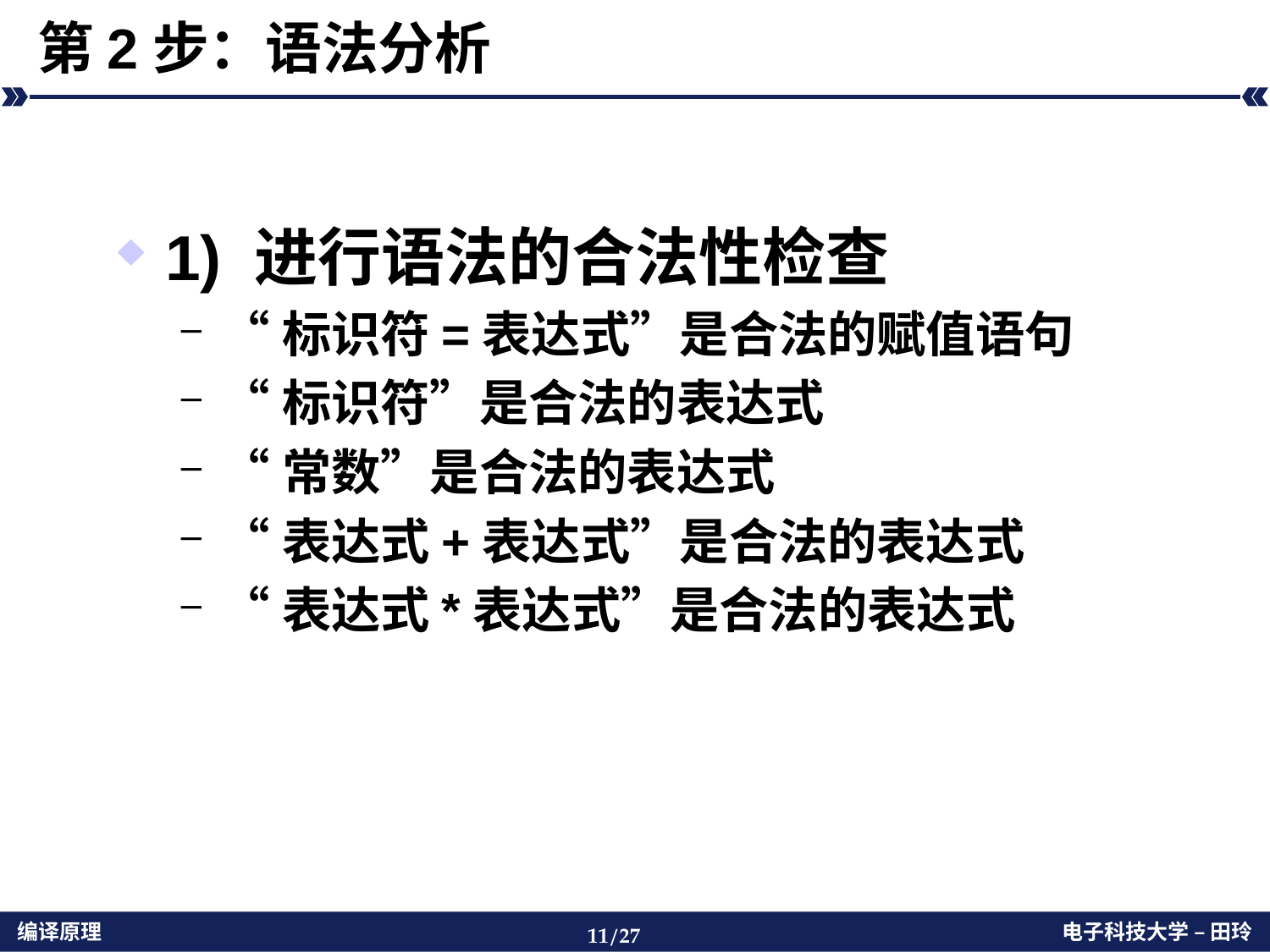

# 第2步：语法分析

1) 进行语法的合法性检查
“标识符=表达式”是合法的赋值语句
“标识符”是合法的表达式
“常数”是合法的表达式
“表达式+表达式”是合法的表达式
“表达式*表达式”是合法的表达式